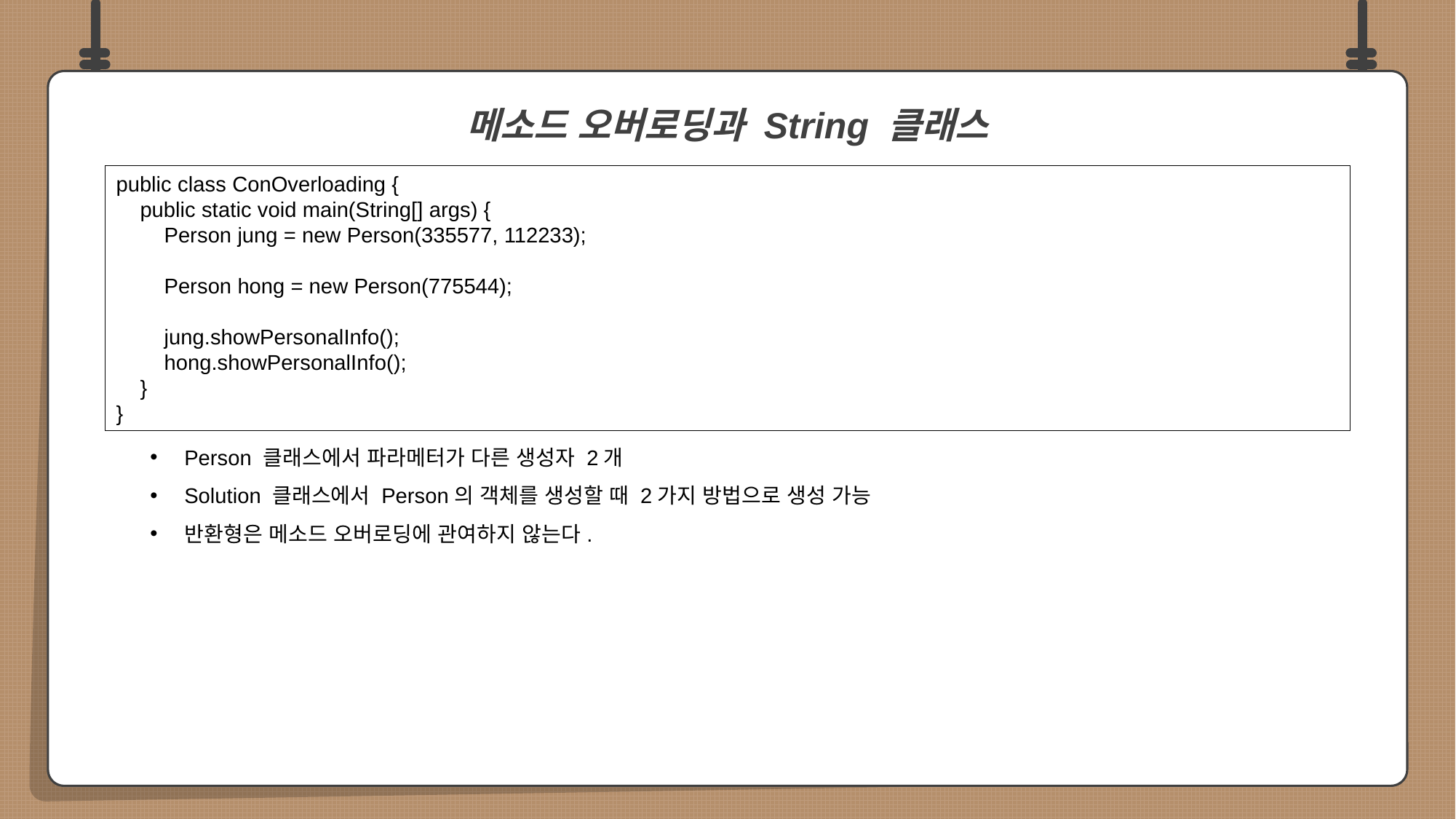

Person 클래스에서 파라메터가 다른 생성자 2개
Solution 클래스에서 Person의 객체를 생성할 때 2가지 방법으로 생성 가능
반환형은 메소드 오버로딩에 관여하지 않는다.

메소드 오버로딩과 String 클래스

public class ConOverloading {
    public static void main(String[] args) {
        Person jung = new Person(335577, 112233);

        Person hong = new Person(775544);

        jung.showPersonalInfo();
        hong.showPersonalInfo();
    }
}